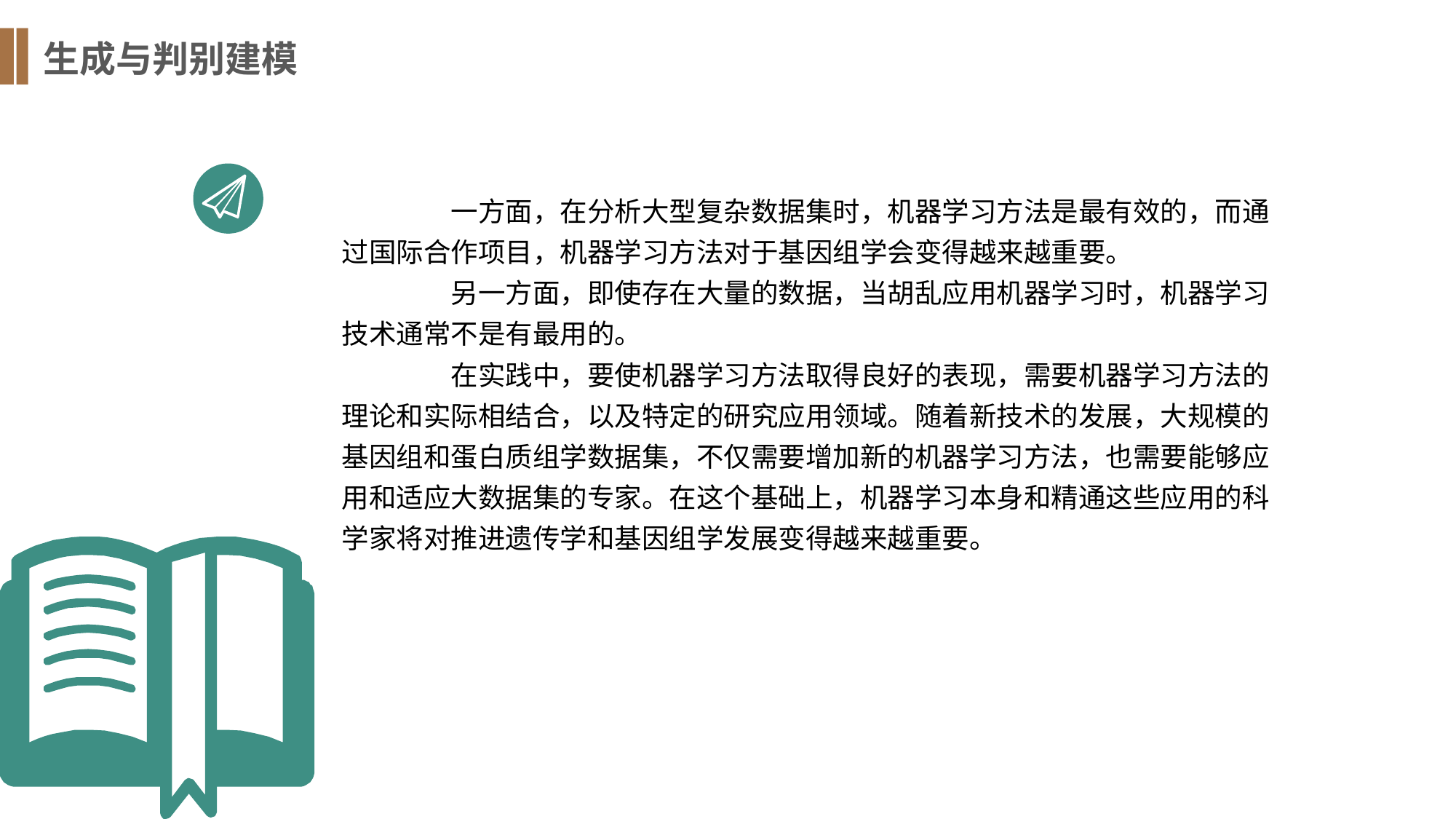

生成与判别建模

	一方面，在分析大型复杂数据集时，机器学习方法是最有效的，而通过国际合作项目，机器学习方法对于基因组学会变得越来越重要。
	另一方面，即使存在大量的数据，当胡乱应用机器学习时，机器学习技术通常不是有最用的。
	在实践中，要使机器学习方法取得良好的表现，需要机器学习方法的理论和实际相结合，以及特定的研究应用领域。随着新技术的发展，大规模的基因组和蛋白质组学数据集，不仅需要增加新的机器学习方法，也需要能够应用和适应大数据集的专家。在这个基础上，机器学习本身和精通这些应用的科学家将对推进遗传学和基因组学发展变得越来越重要。